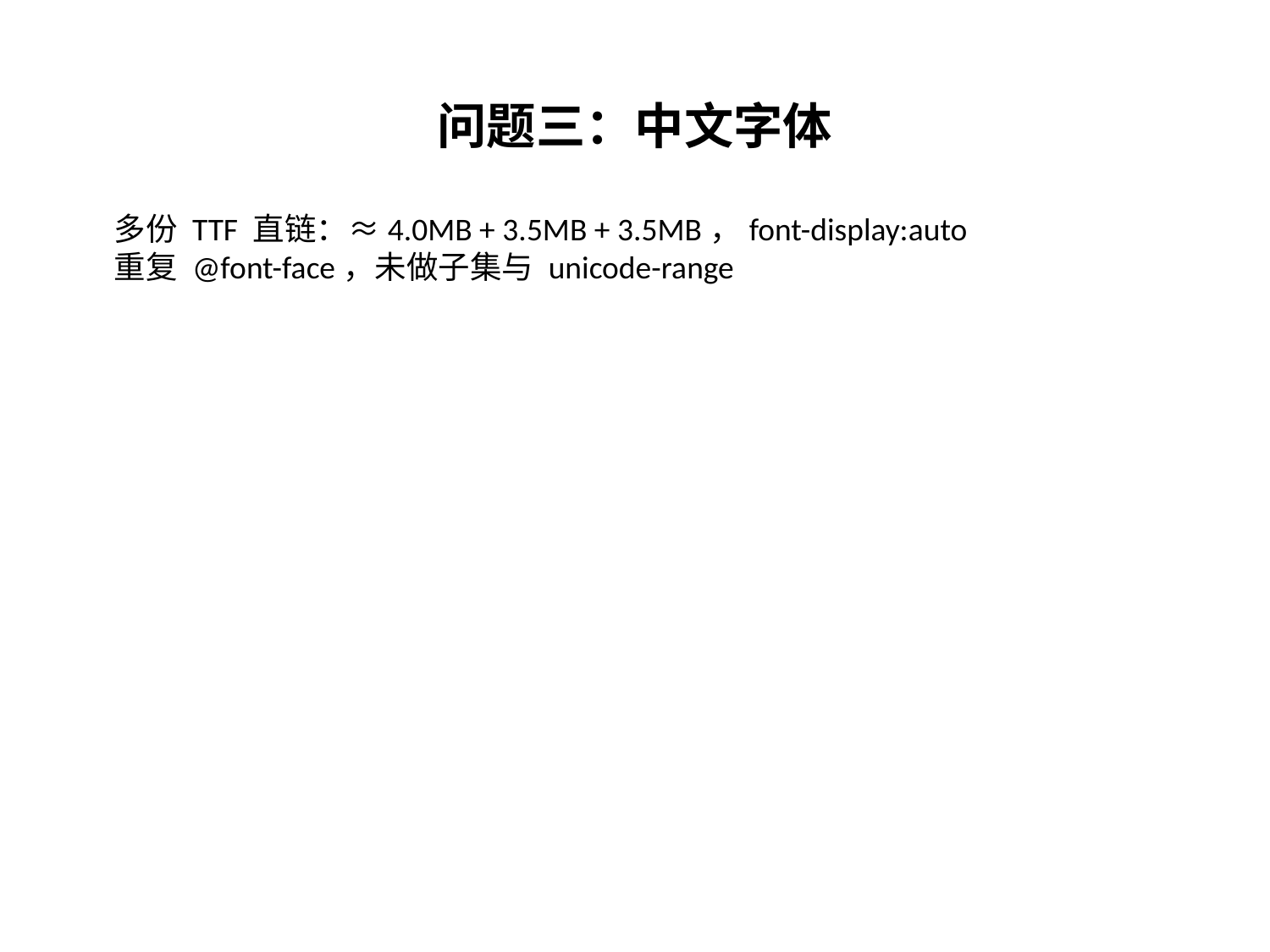

#
问题三：中文字体
多份 TTF 直链：≈4.0MB + 3.5MB + 3.5MB，font-display:auto
重复 @font-face，未做子集与 unicode-range